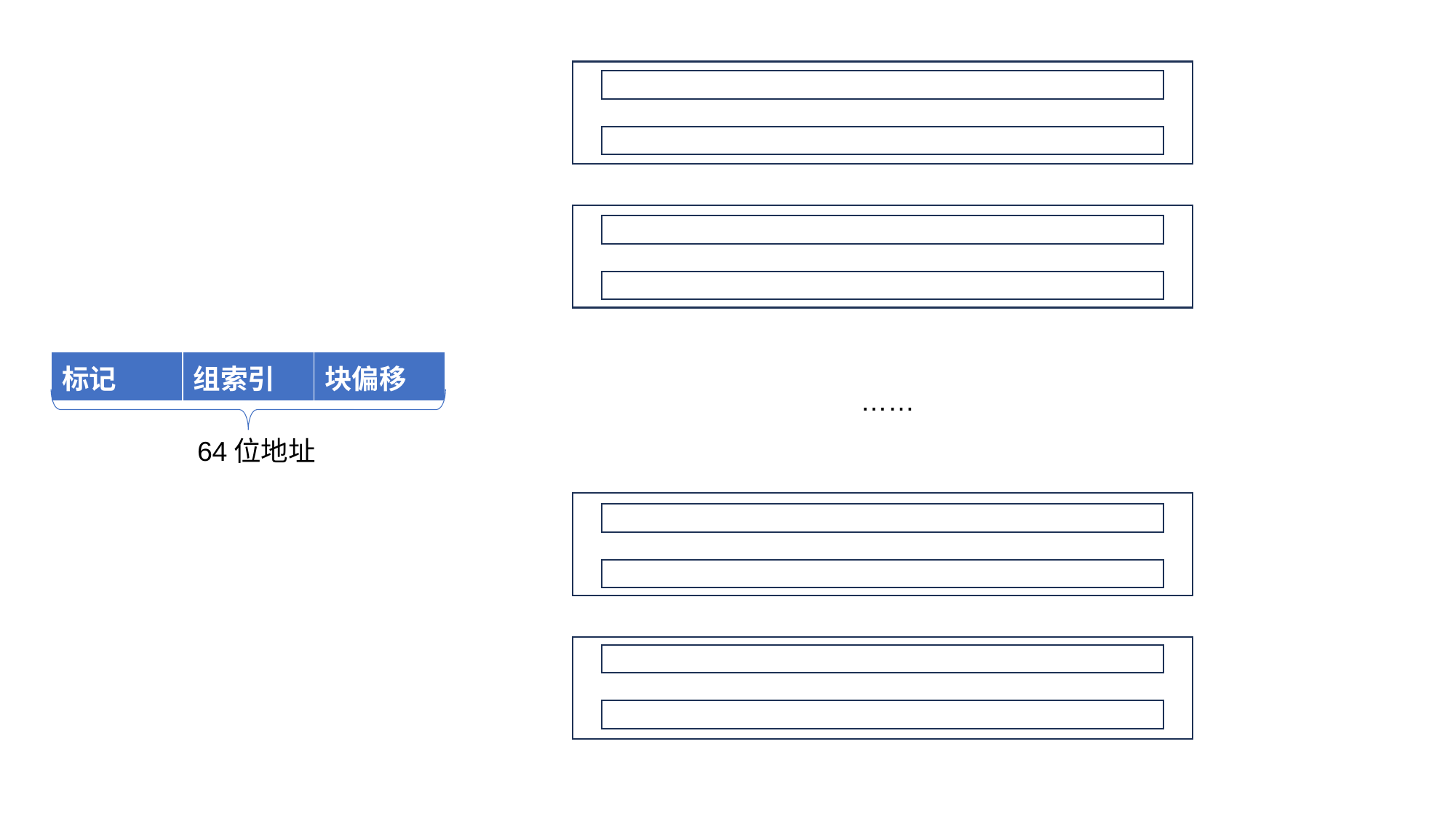

| 标记 | 组索引 | 块偏移 |
| --- | --- | --- |
……
64位地址